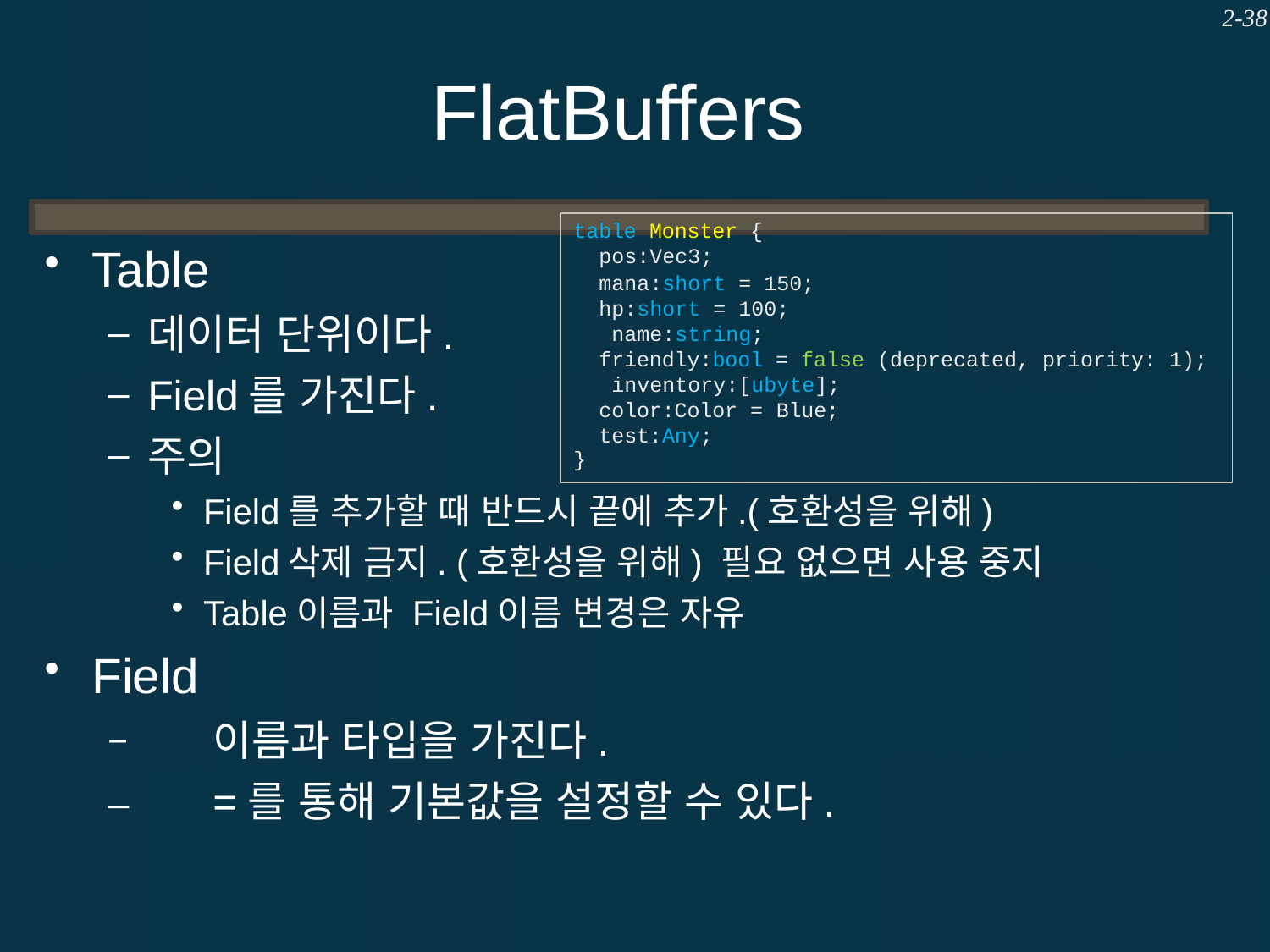

2-38
# FlatBuffers

table Monster {
Table
데이터 단위이다.
Field를 가진다.
주의
pos:Vec3;
mana:short = 150;
hp:short = 100;  name:string;
friendly:bool = false (deprecated, priority: 1);  inventory:[ubyte];
color:Color = Blue;
test:Any;
}
Field를 추가할 때 반드시 끝에 추가.(호환성을 위해)
Field삭제 금지. (호환성을 위해) 필요 없으면 사용 중지
Table이름과 Field이름 변경은 자유
Field
–	이름과 타입을 가진다.
–	=를 통해 기본값을 설정할 수 있다.